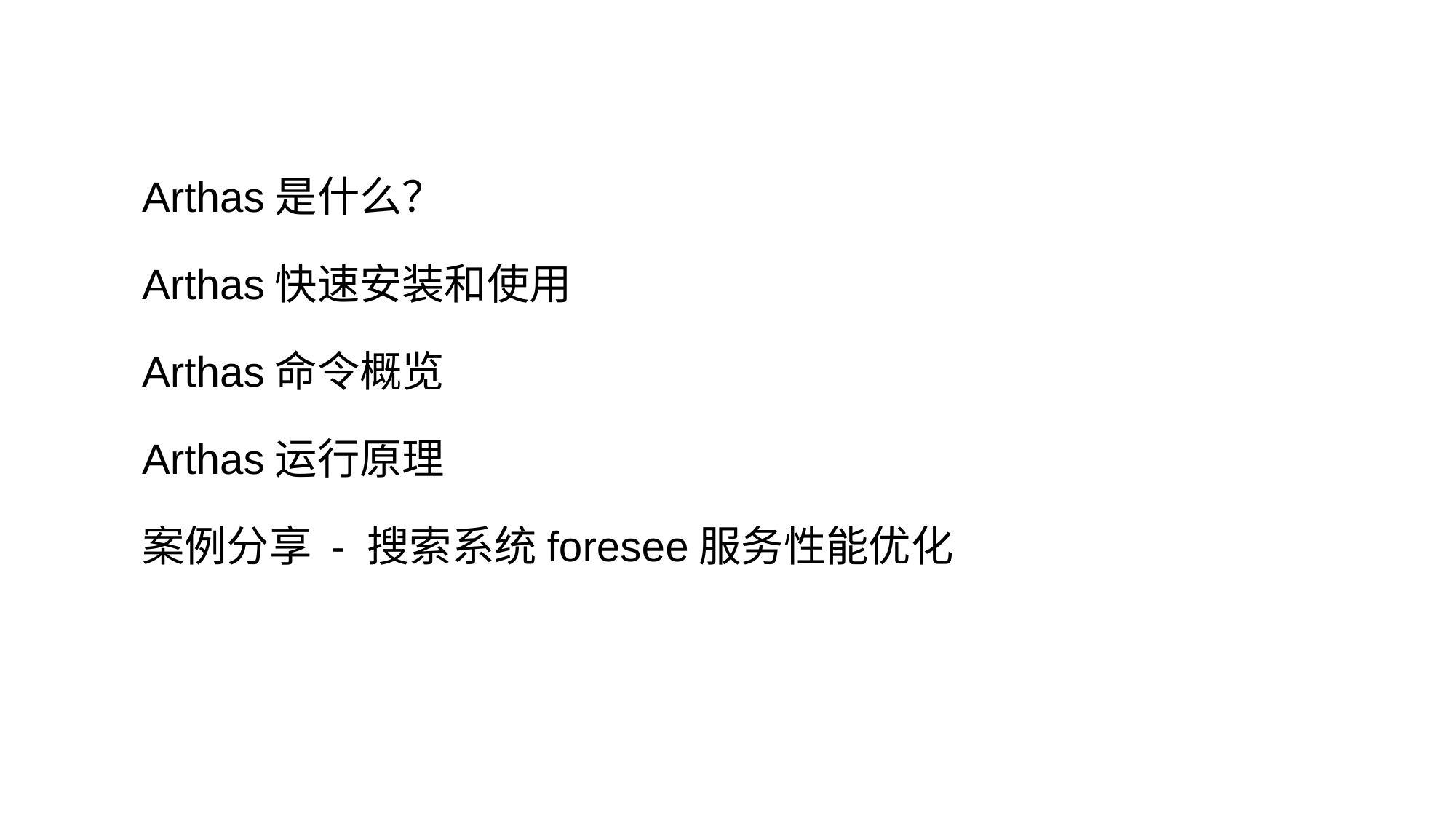

Arthas是什么？
Arthas快速安装和使用
Arthas命令概览
Arthas运行原理
案例分享 - 搜索系统foresee服务性能优化